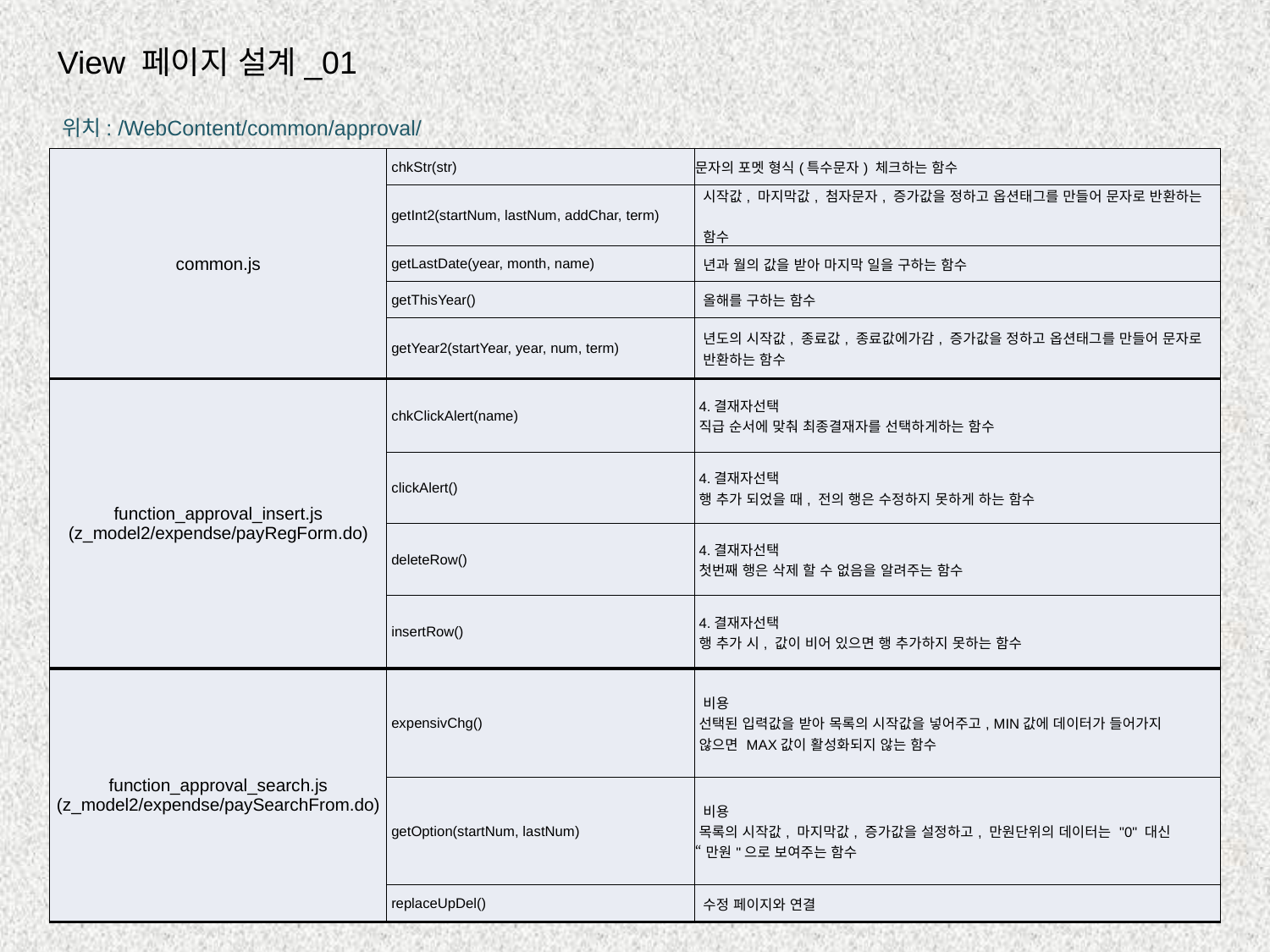

View 페이지 설계_01
위치: /WebContent/common/approval/
| common.js | chkStr(str) | 문자의 포멧 형식(특수문자) 체크하는 함수 |
| --- | --- | --- |
|  | getInt2(startNum, lastNum, addChar, term) | 시작값, 마지막값, 첨자문자, 증가값을 정하고 옵션태그를 만들어 문자로 반환하는 함수 |
|  | getLastDate(year, month, name) | 년과 월의 값을 받아 마지막 일을 구하는 함수 |
|  | getThisYear() | 올해를 구하는 함수 |
|  | getYear2(startYear, year, num, term) | 년도의 시작값, 종료값, 종료값에가감, 증가값을 정하고 옵션태그를 만들어 문자로 반환하는 함수 |
| function\_approval\_insert.js (z\_model2/expendse/payRegForm.do) | chkClickAlert(name) | 4.결재자선택 직급 순서에 맞춰 최종결재자를 선택하게하는 함수 |
|  | clickAlert() | 4.결재자선택 행 추가 되었을 때, 전의 행은 수정하지 못하게 하는 함수 |
|  | deleteRow() | 4.결재자선택 첫번째 행은 삭제 할 수 없음을 알려주는 함수 |
|  | insertRow() | 4.결재자선택 행 추가 시, 값이 비어 있으면 행 추가하지 못하는 함수 |
| function\_approval\_search.js (z\_model2/expendse/paySearchFrom.do) | expensivChg() | 비용 선택된 입력값을 받아 목록의 시작값을 넣어주고, MIN값에 데이터가 들어가지 않으면 MAX값이 활성화되지 않는 함수 |
|  | getOption(startNum, lastNum) | 비용 목록의 시작값, 마지막값, 증가값을 설정하고, 만원단위의 데이터는 "0" 대신 “ 만원"으로 보여주는 함수 |
|  | replaceUpDel() | 수정 페이지와 연결 |
 `